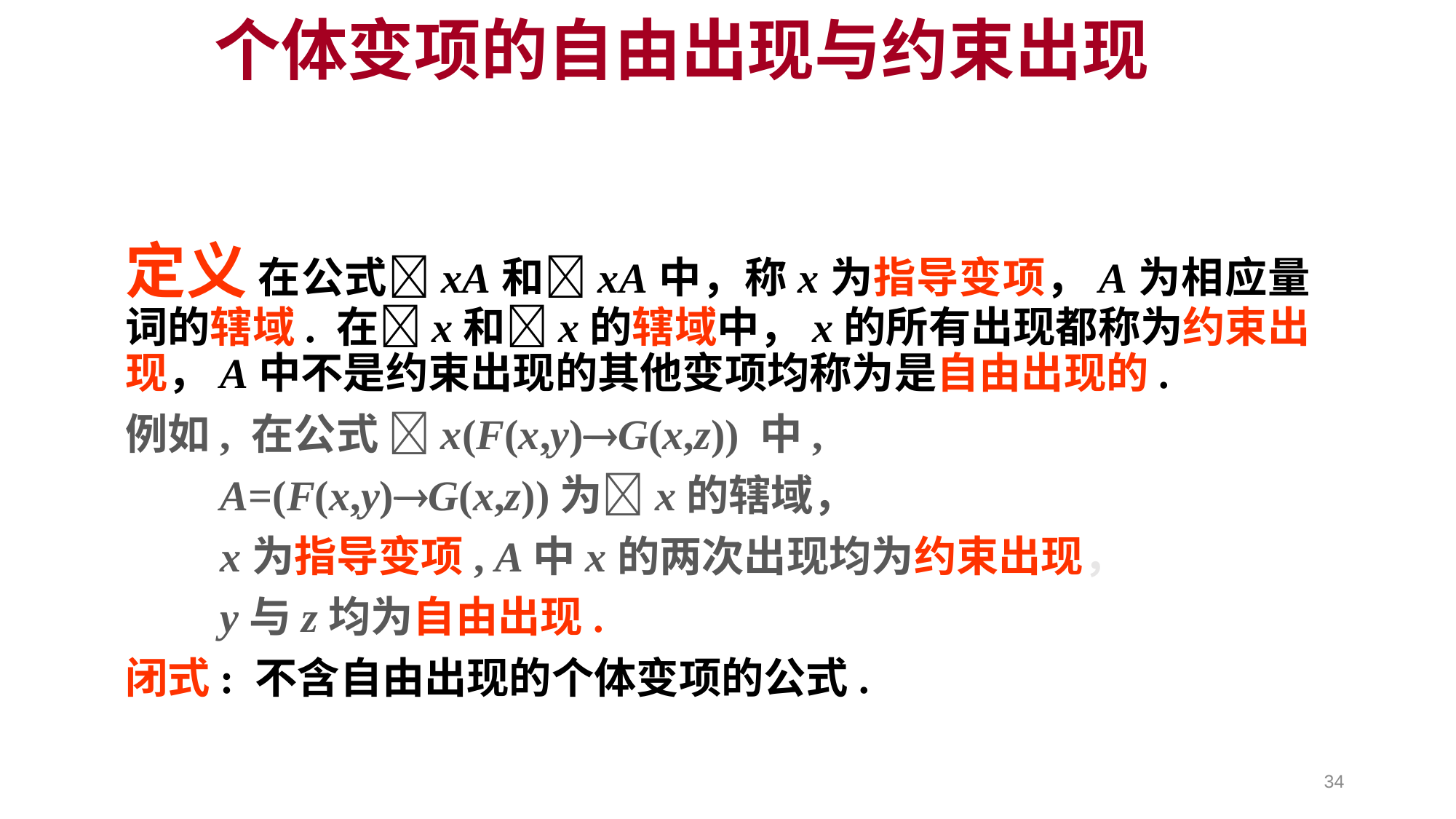

# 个体变项的自由出现与约束出现
定义 在公式∀xA和∃xA中，称x为指导变项，A为相应量词的辖域. 在∀x和∃x的辖域中，x的所有出现都称为约束出现，A中不是约束出现的其他变项均称为是自由出现的.
例如, 在公式 ∀x(F(x,y)→G(x,z)) 中,
         A=(F(x,y)→G(x,z))为∀x的辖域，
         x为指导变项, A中x的两次出现均为约束出现，
         y与z均为自由出现.
闭式: 不含自由出现的个体变项的公式.
34